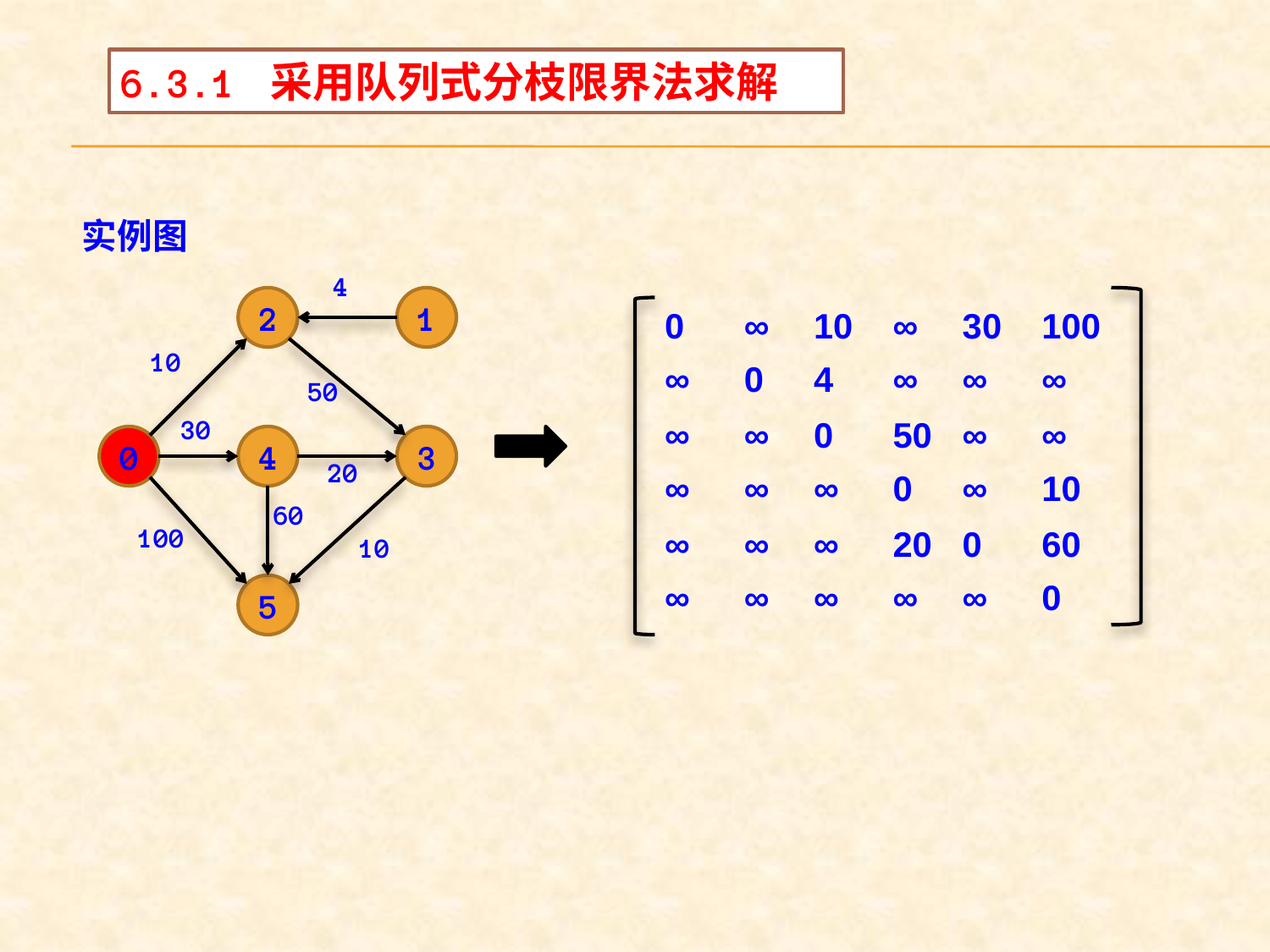

6.3.1 采用队列式分枝限界法求解
实例图
4
2
1

0
∞
10
∞
30
100
∞
0
4
∞
∞
∞
∞
∞
0
50
∞
∞
∞
∞
∞
0
∞
10
∞
∞
∞
20
0
60
∞
∞
∞
∞
∞
0
10
50
30
0
4
3

20
60
100
10
5